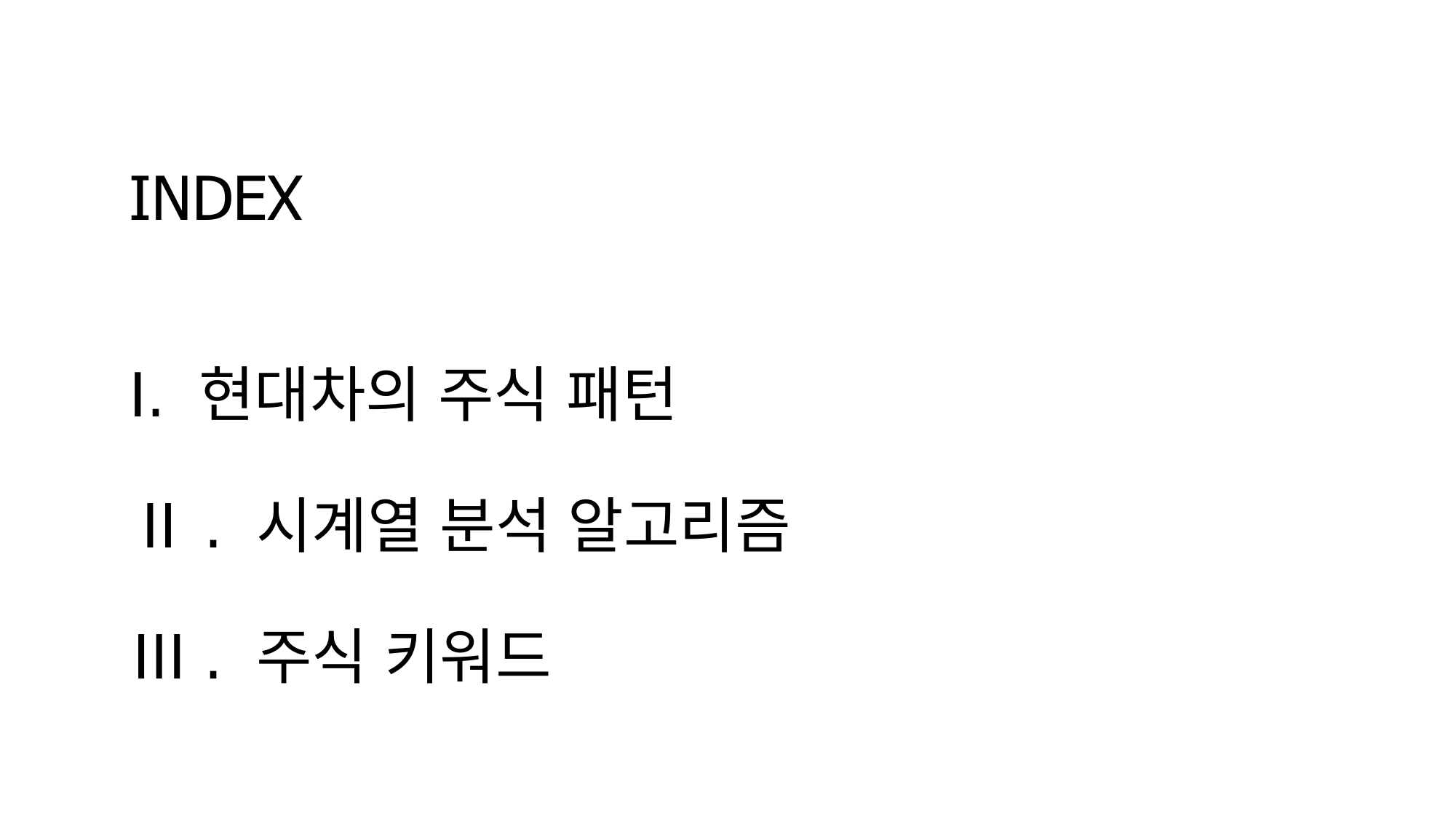

# INDEX Ⅰ. 현대차의 주식 패턴 Ⅱ. 시계열 분석 알고리즘 Ⅲ. 주식 키워드